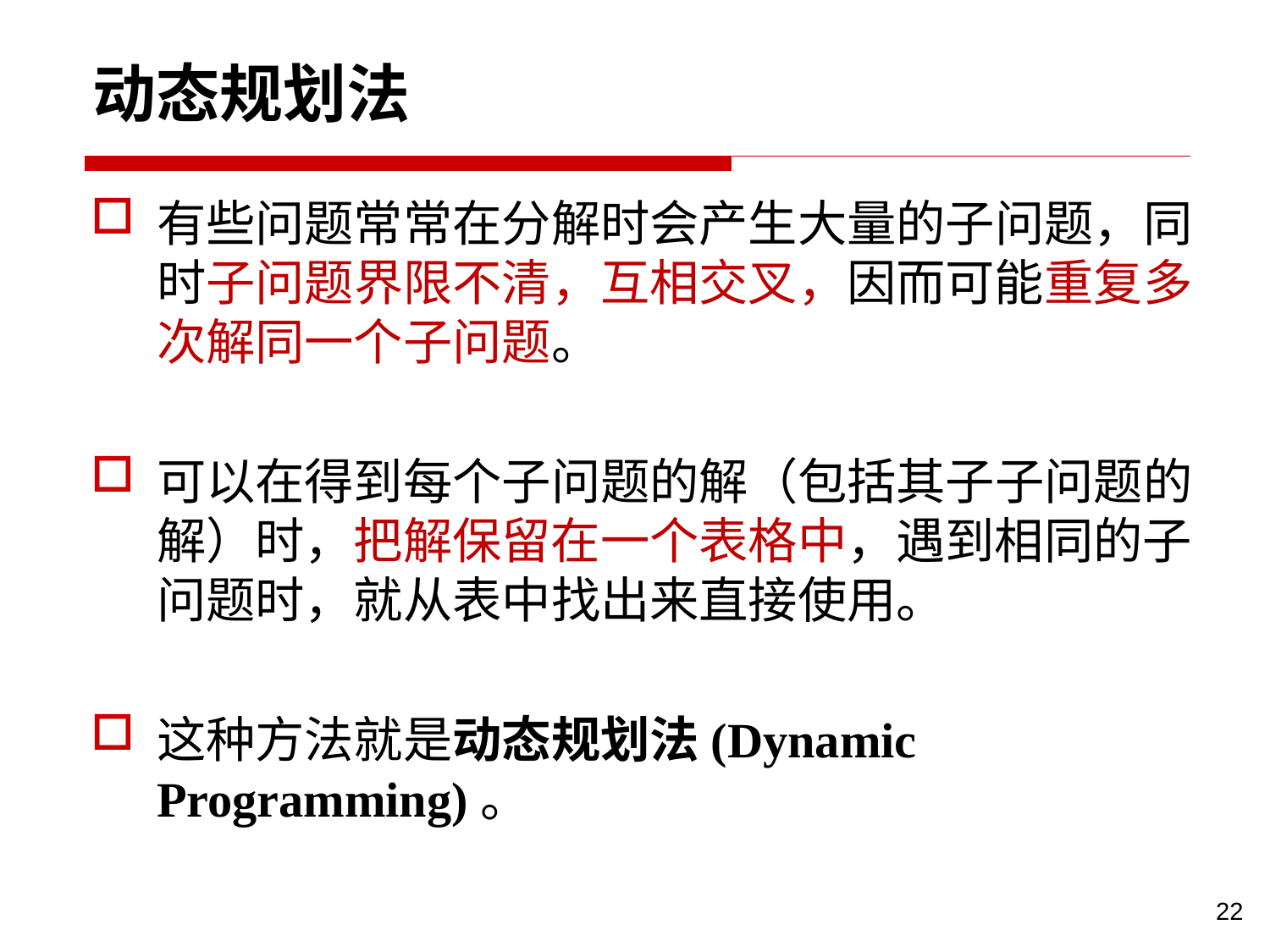

# 动态规划法
有些问题常常在分解时会产生大量的子问题，同时子问题界限不清，互相交叉，因而可能重复多次解同一个子问题。

可以在得到每个子问题的解（包括其子子问题的解）时，把解保留在一个表格中，遇到相同的子问题时，就从表中找出来直接使用。

这种方法就是动态规划法(Dynamic Programming)。
22